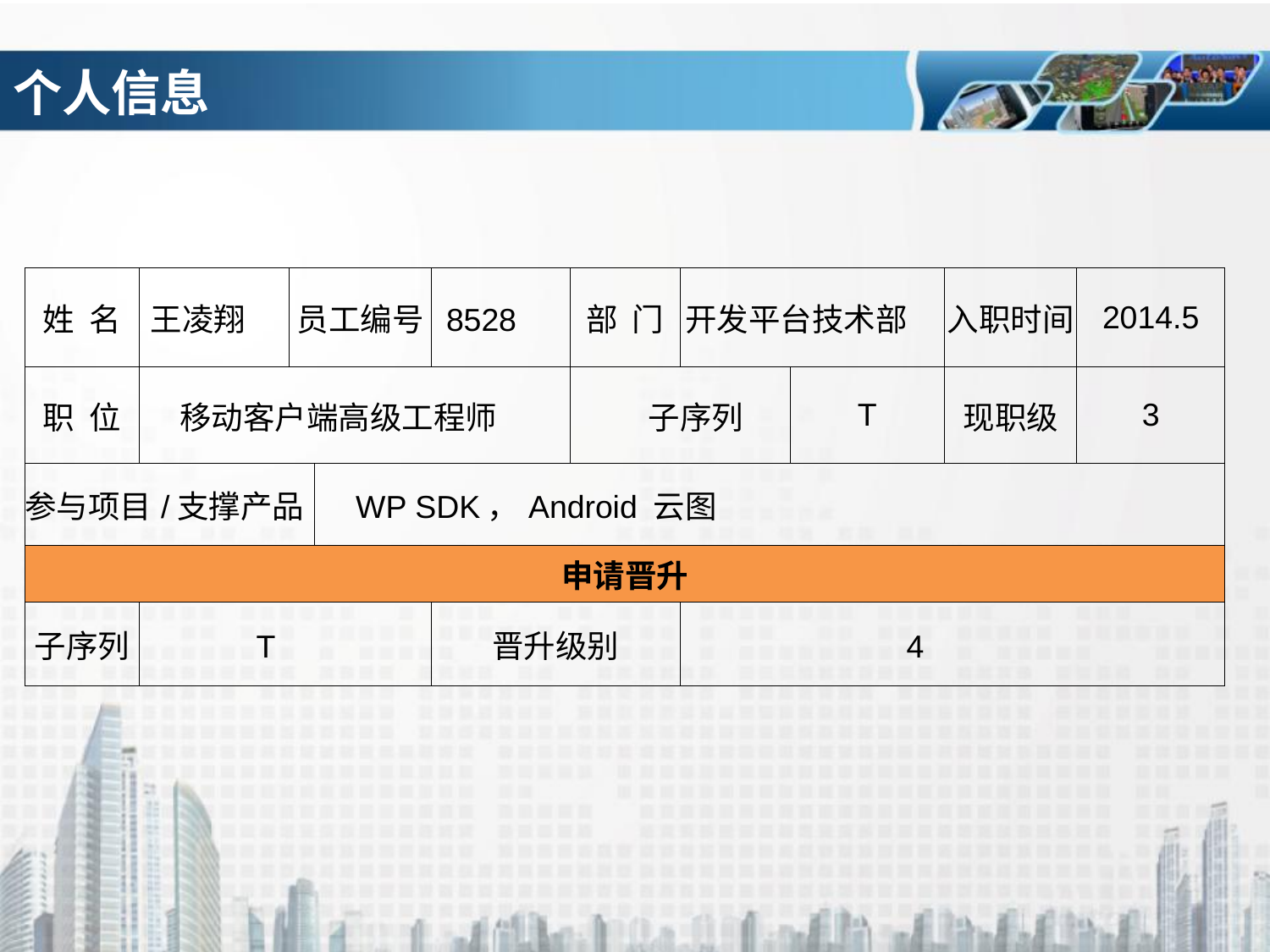

# 个人信息
| 姓 名 | 王凌翔 | 员工编号 |  | 8528 | 部 门 | 开发平台技术部 |  | 入职时间 | 2014.5 |
| --- | --- | --- | --- | --- | --- | --- | --- | --- | --- |
| 职 位 | 移动客户端高级工程师 |  |  |  | 子序列 |  | T | 现职级 | 3 |
| 参与项目/支撑产品 |  |  | WP SDK，Android 云图 |  |  |  |  |  |  |
| 申请晋升 |  |  |  |  |  |  |  |  |  |
| 子序列 | T |  |  | 晋升级别 |  | 4 |  |  |  |